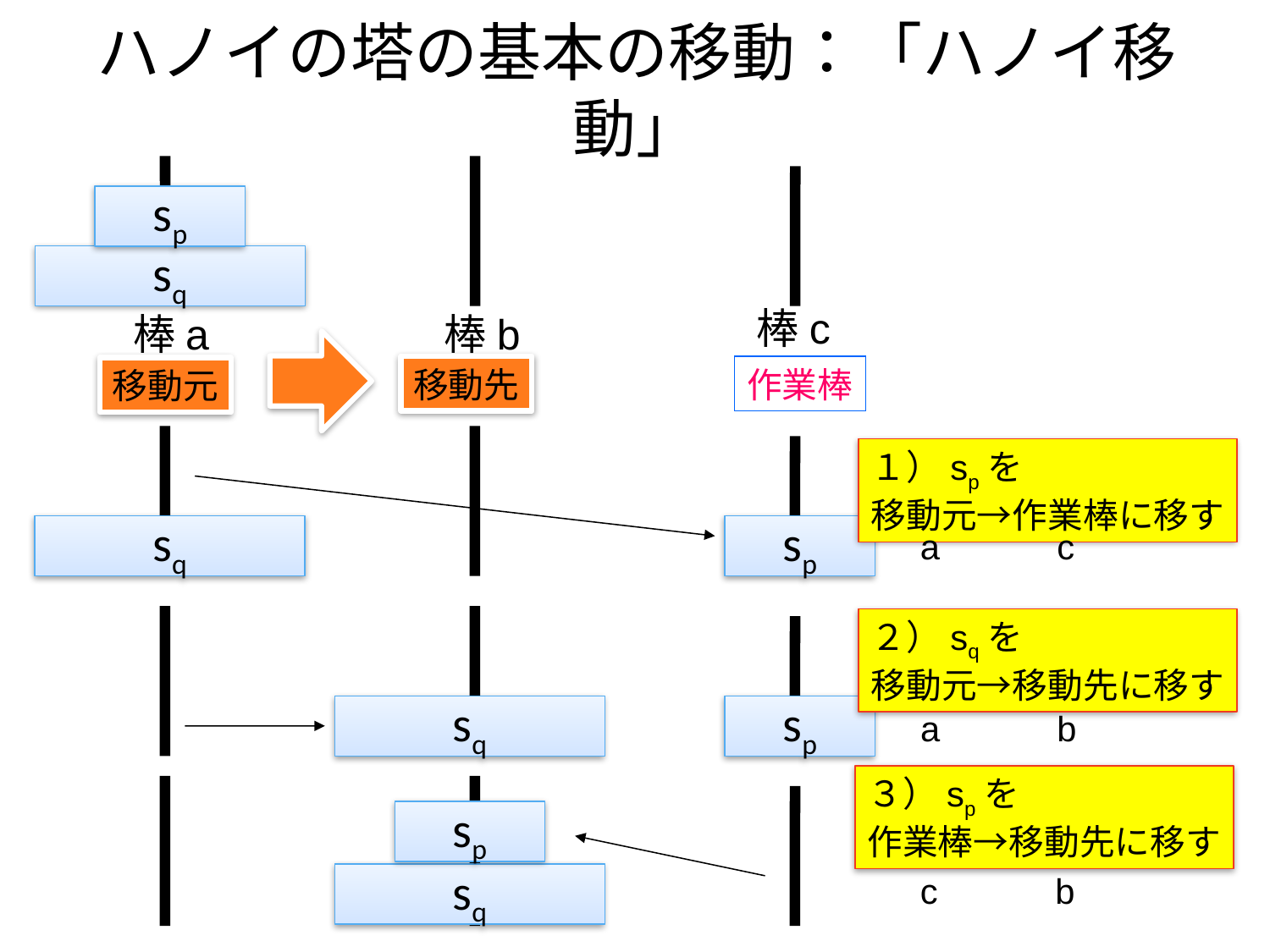

# ハノイの塔の基本の移動：「ハノイ移動」

sp
sq
棒c
棒b
棒a

移動先
作業棒
移動元

１）spを
移動元→作業棒に移す

sq
sp
a
c

２）sqを
移動元→移動先に移す

sq
sp
a
b

３）spを
作業棒→移動先に移す

sp

c
b
sq